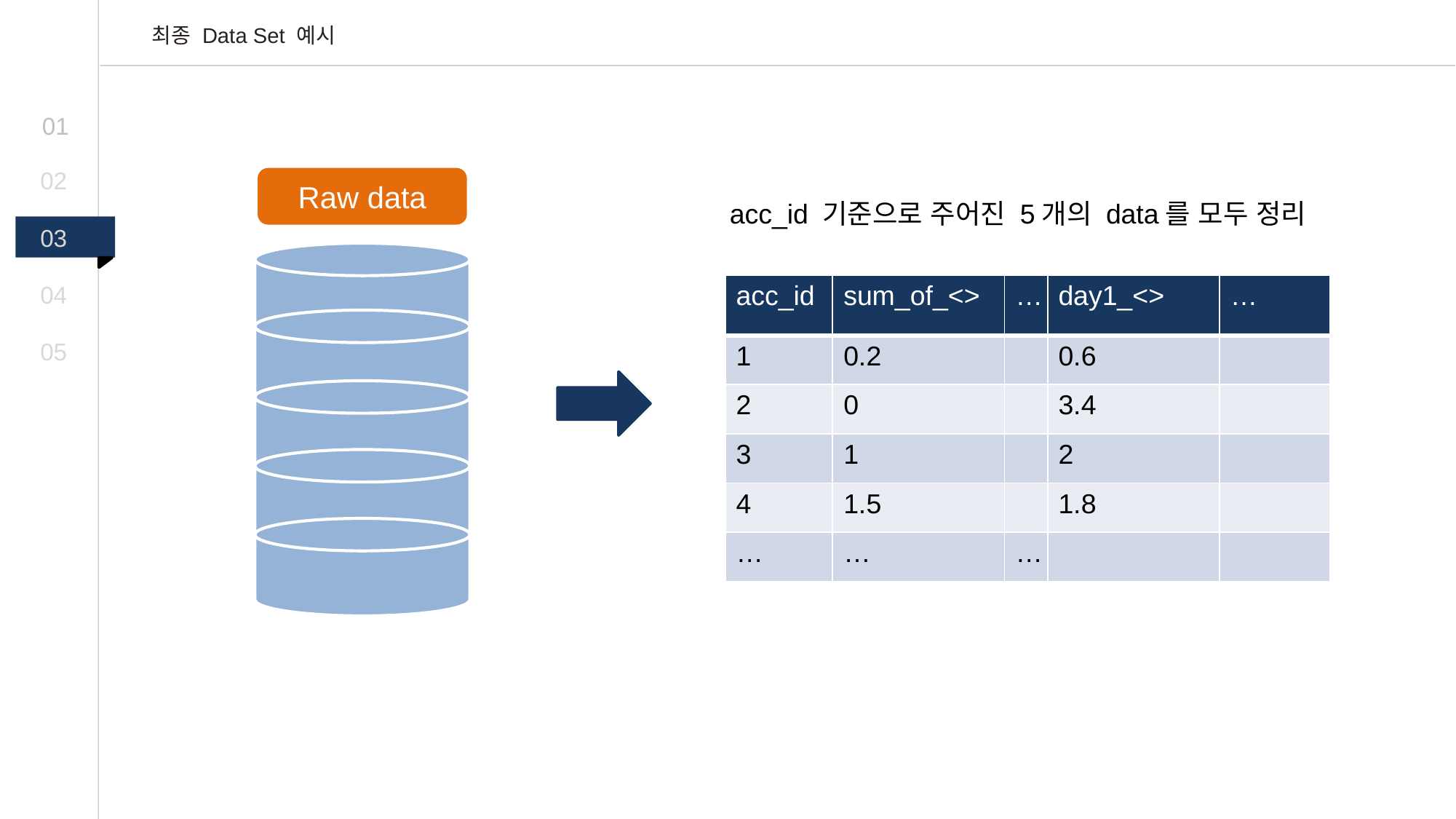

최종 Data Set 예시
01
02
Raw data
acc_id 기준으로 주어진 5개의 data를 모두 정리

03

04
| acc\_id | sum\_of\_<> | … | day1\_<> | … |
| --- | --- | --- | --- | --- |
| 1 | 0.2 |  | 0.6 |  |
| 2 | 0 |  | 3.4 |  |
| 3 | 1 |  | 2 |  |
| 4 | 1.5 |  | 1.8 |  |
| … | … | … |  |  |

05